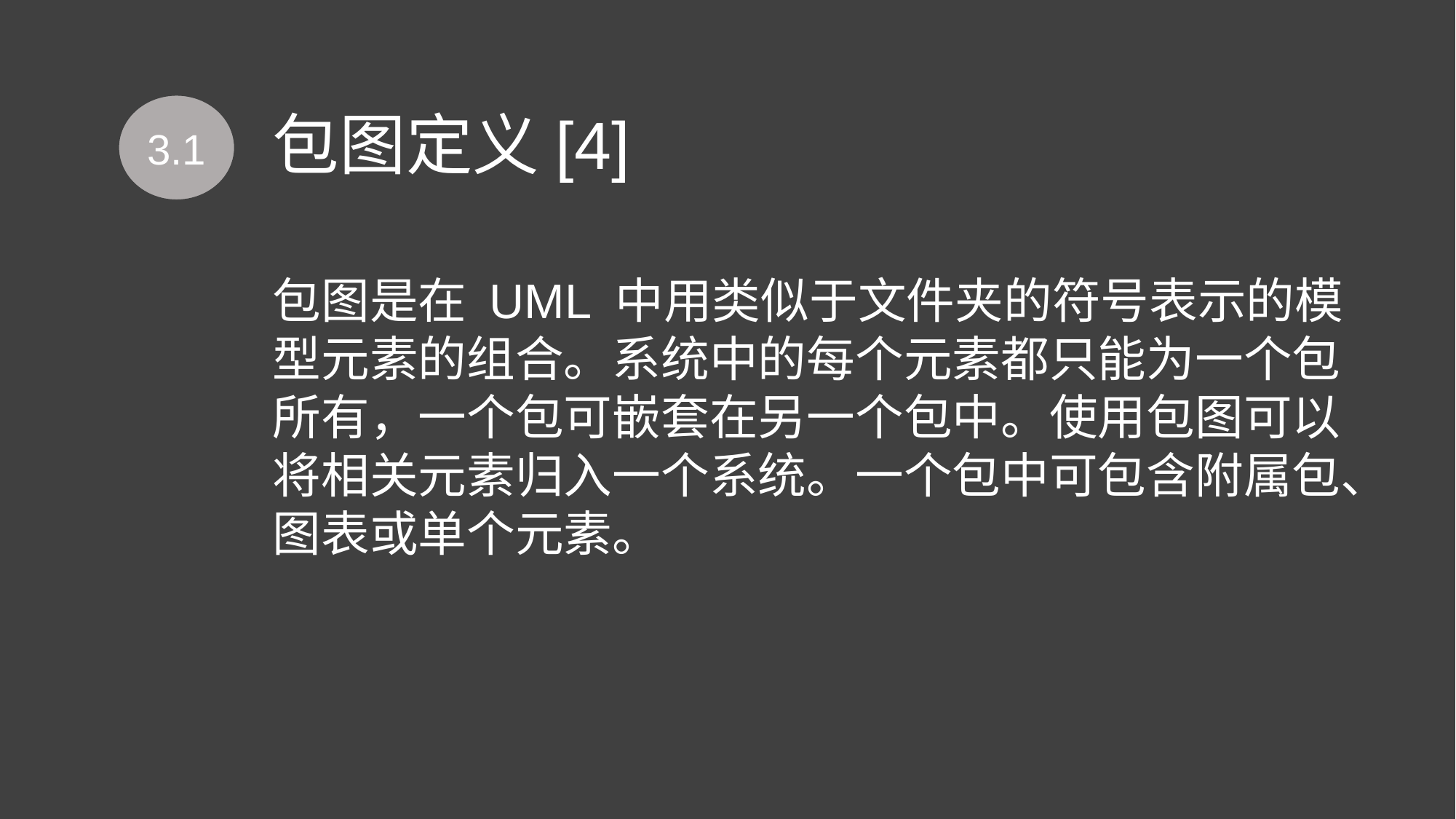

# 包图定义[4]
3.1
包图是在 UML 中用类似于文件夹的符号表示的模型元素的组合。系统中的每个元素都只能为一个包所有，一个包可嵌套在另一个包中。使用包图可以将相关元素归入一个系统。一个包中可包含附属包、图表或单个元素。